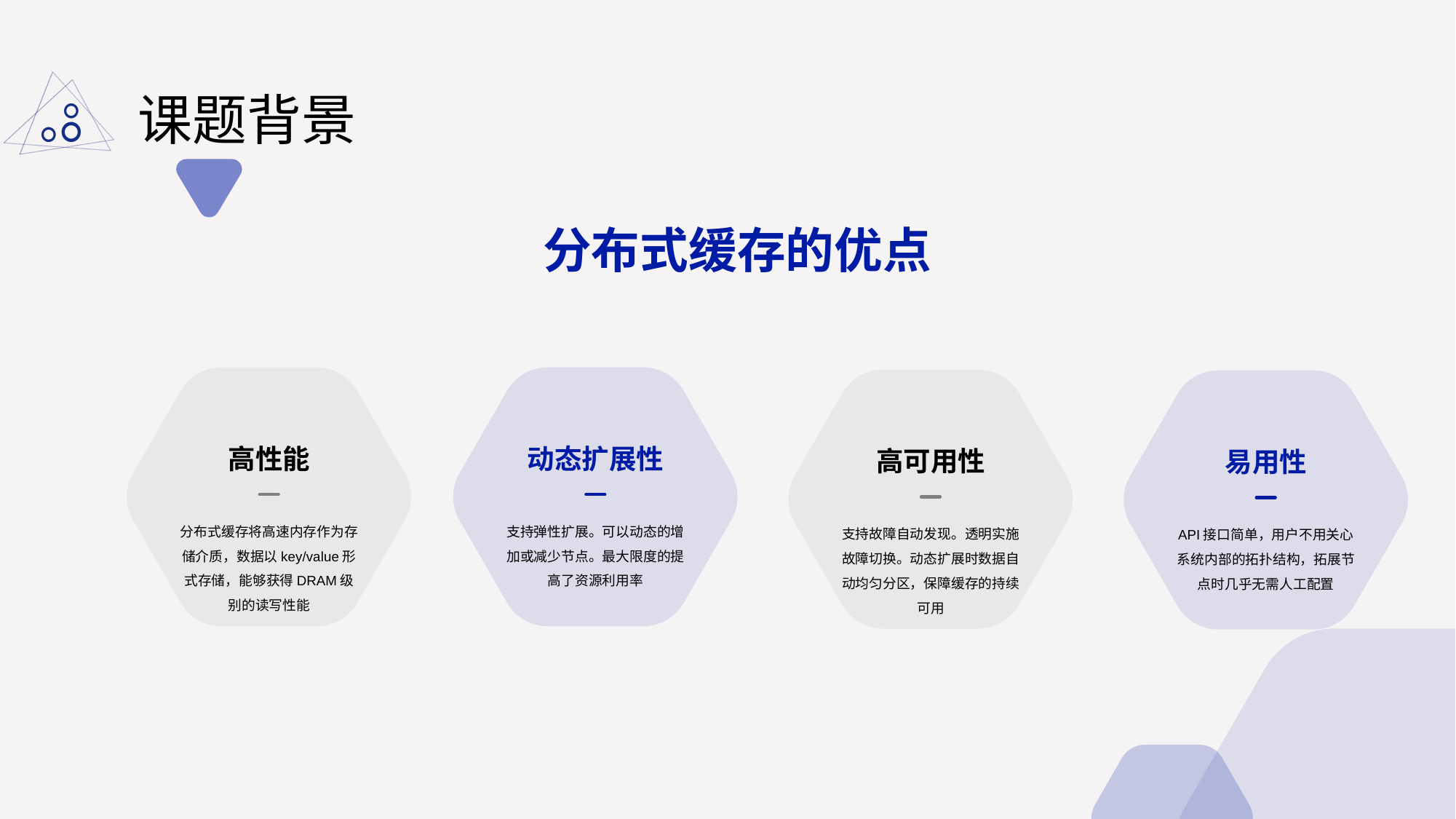

# 课题背景

分布式缓存的优点

高性能
分布式缓存将高速内存作为存储介质，数据以key/value形式存储，能够获得DRAM级别的读写性能

动态扩展性
支持弹性扩展。可以动态的增加或减少节点。最大限度的提高了资源利用率

高可用性
支持故障自动发现。透明实施故障切换。动态扩展时数据自动均匀分区，保障缓存的持续可用

易用性
API接口简单，用户不用关心系统内部的拓扑结构，拓展节点时几乎无需人工配置
PPT下载 http://www.1ppt.com/xiazai/